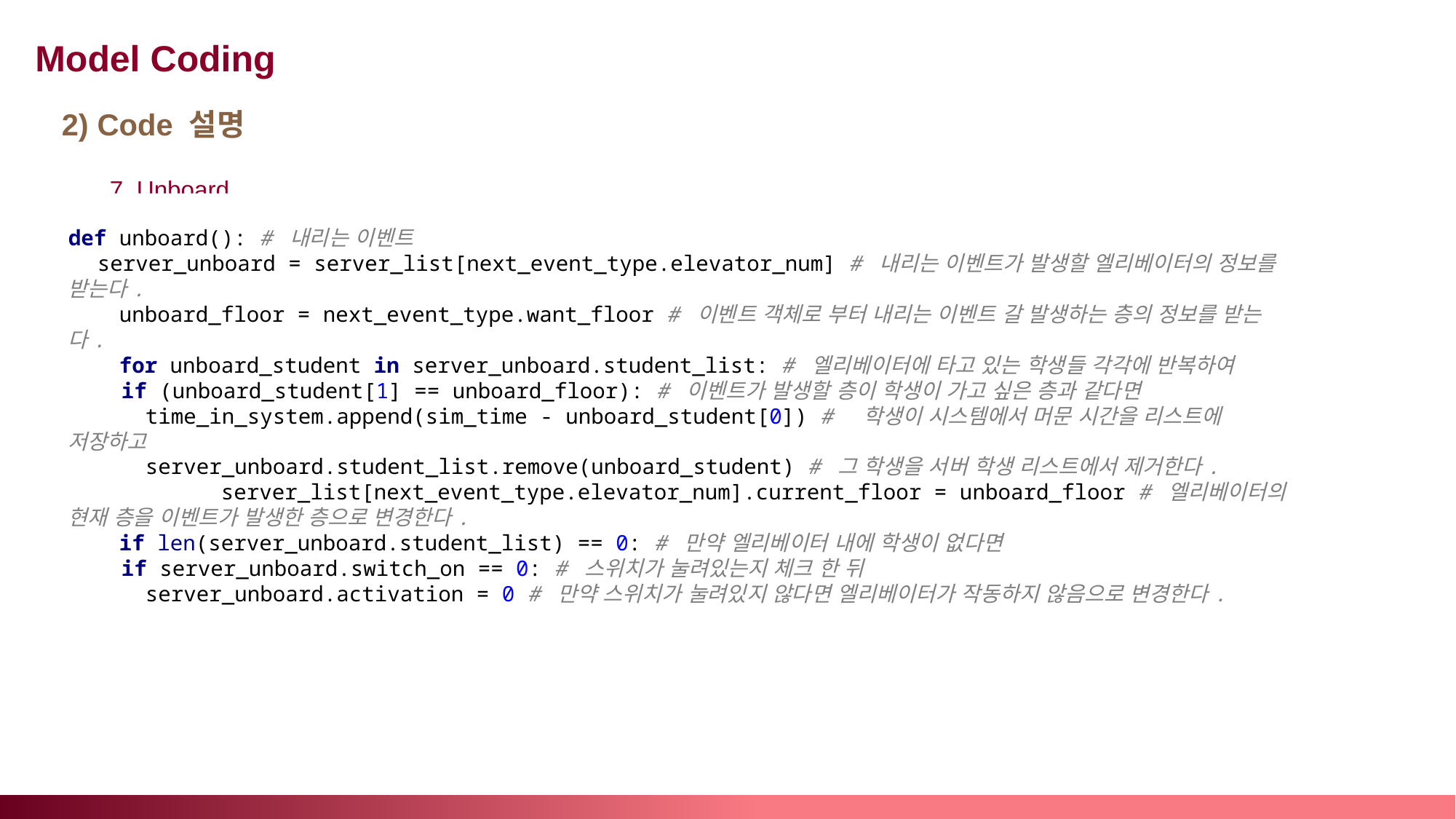

Model Coding
2) Code 설명
7. Unboard
def unboard(): # 내리는 이벤트
    server_unboard = server_list[next_event_type.elevator_num] # 내리는 이벤트가 발생할 엘리베이터의 정보를 받는다.
    unboard_floor = next_event_type.want_floor # 이벤트 객체로 부터 내리는 이벤트 갈 발생하는 층의 정보를 받는다.
    for unboard_student in server_unboard.student_list: # 엘리베이터에 타고 있는 학생들 각각에 반복하여
        if (unboard_student[1] == unboard_floor): # 이벤트가 발생할 층이 학생이 가고 싶은 층과 같다면
            time_in_system.append(sim_time - unboard_student[0]) #  학생이 시스템에서 머문 시간을 리스트에 저장하고
            server_unboard.student_list.remove(unboard_student) # 그 학생을 서버 학생 리스트에서 제거한다.
            server_list[next_event_type.elevator_num].current_floor = unboard_floor # 엘리베이터의 현재 층을 이벤트가 발생한 층으로 변경한다.
    if len(server_unboard.student_list) == 0: # 만약 엘리베이터 내에 학생이 없다면
        if server_unboard.switch_on == 0: # 스위치가 눌려있는지 체크 한 뒤
            server_unboard.activation = 0 # 만약 스위치가 눌려있지 않다면 엘리베이터가 작동하지 않음으로 변경한다.